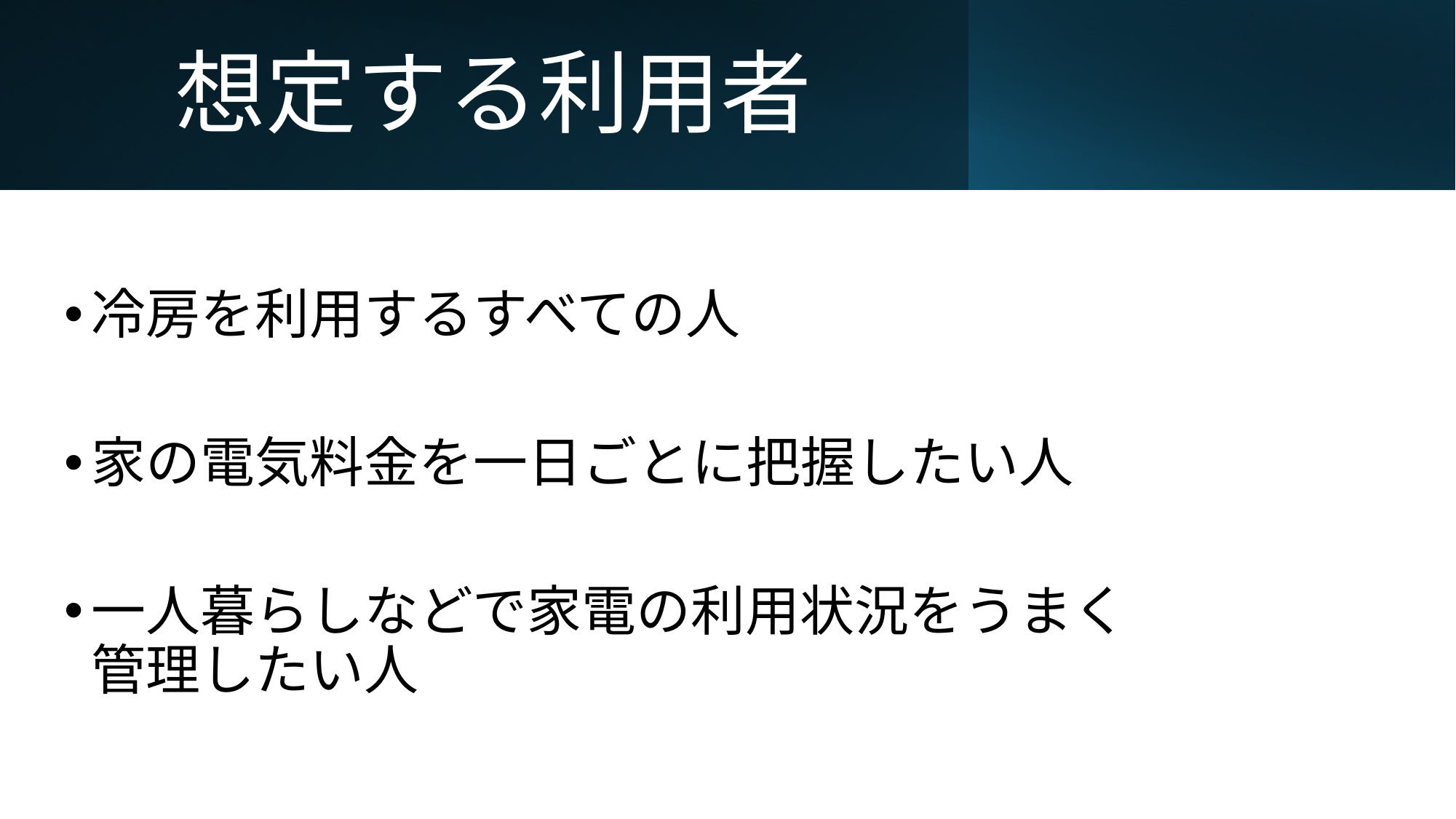

# 想定する利用者
冷房を利用するすべての人

家の電気料金を一日ごとに把握したい人

一人暮らしなどで家電の利用状況をうまく　　　管理したい人